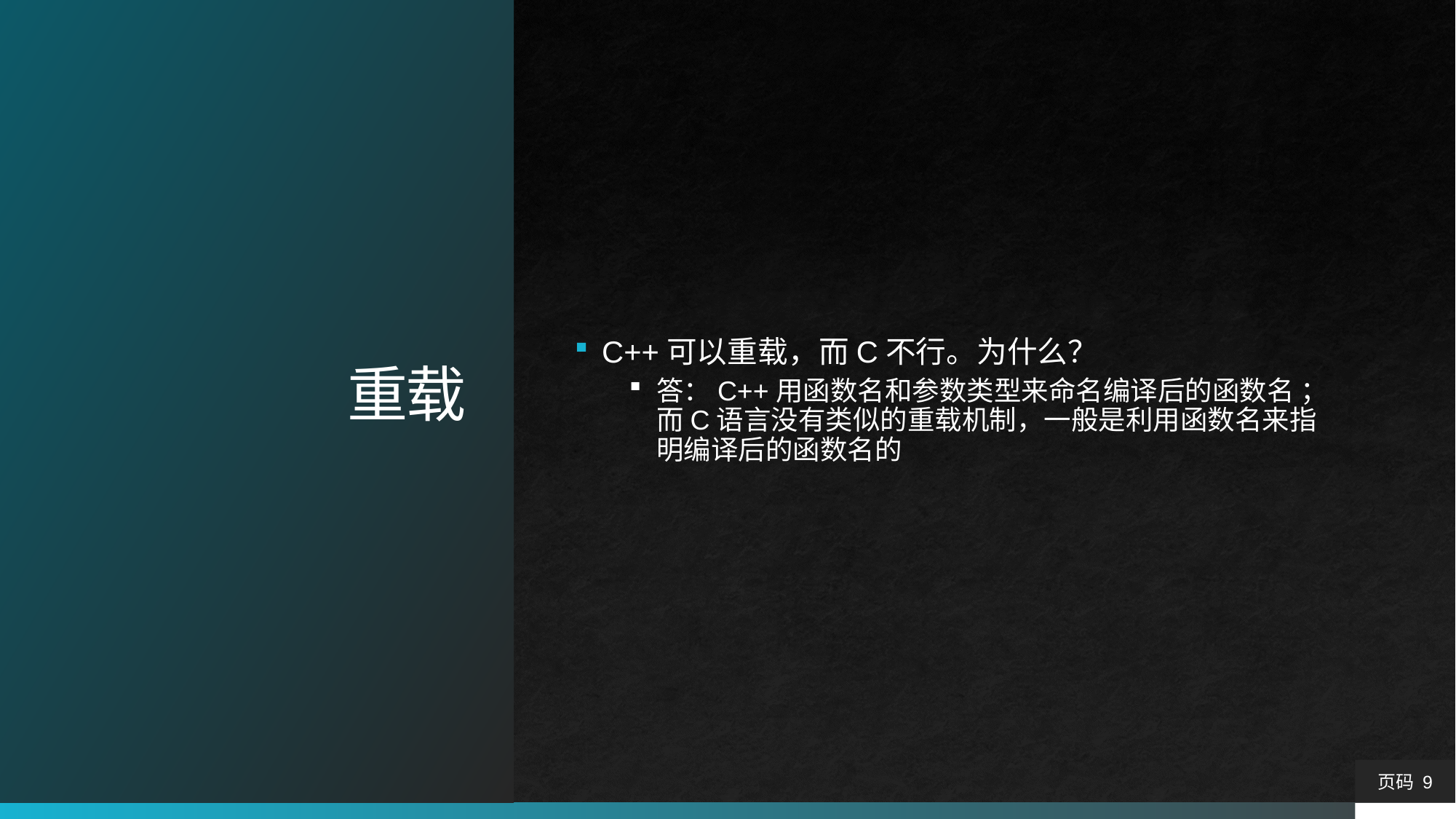

# 重载
C++可以重载，而C不行。为什么？
答：C++用函数名和参数类型来命名编译后的函数名 ；而C语言没有类似的重载机制，一般是利用函数名来指明编译后的函数名的
页码 9